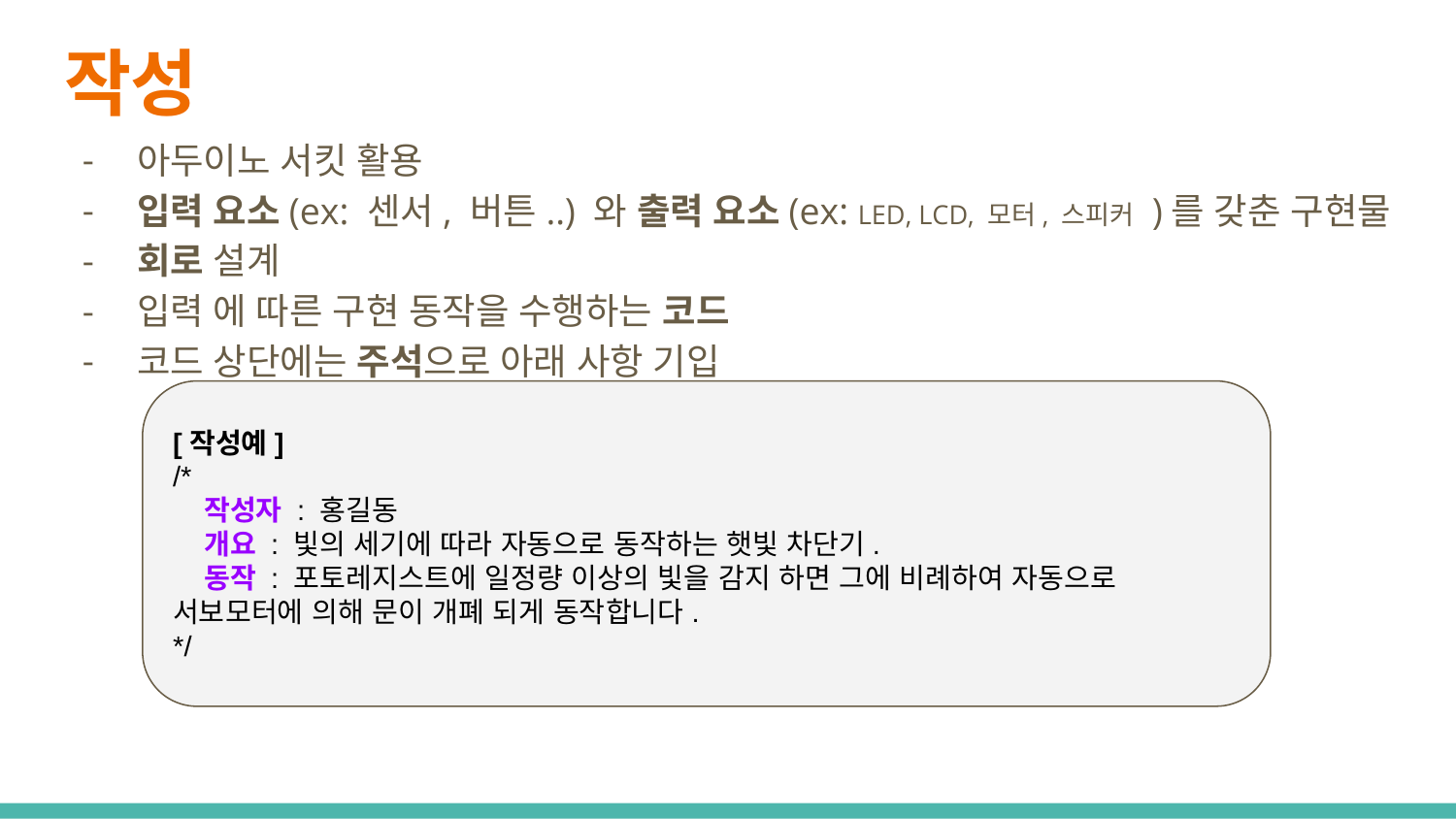

# 작성
아두이노 서킷 활용
입력 요소(ex: 센서, 버튼..) 와 출력 요소(ex: LED, LCD, 모터, 스피커 )를 갖춘 구현물
회로 설계
입력 에 따른 구현 동작을 수행하는 코드
코드 상단에는 주석으로 아래 사항 기입
[작성예]
/*
   작성자 : 홍길동
   개요 : 빛의 세기에 따라 자동으로 동작하는 햇빛 차단기.
   동작 : 포토레지스트에 일정량 이상의 빛을 감지 하면 그에 비례하여 자동으로 서보모터에 의해 문이 개폐 되게 동작합니다.
*/